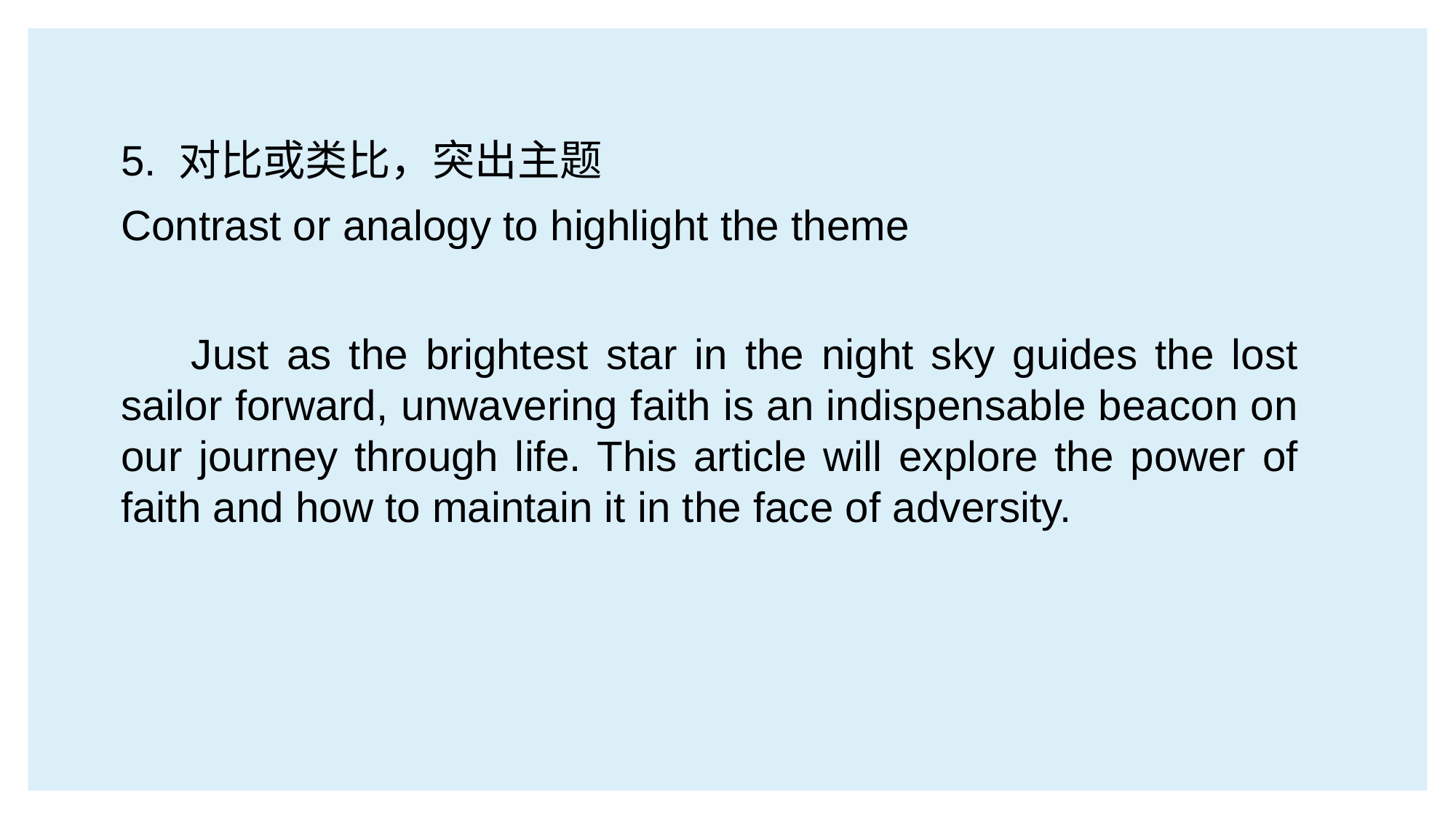

#
5. 对比或类比，突出主题
Contrast or analogy to highlight the theme

    Just as the brightest star in the night sky guides the lost sailor forward, unwavering faith is an indispensable beacon on our journey through life. This article will explore the power of faith and how to maintain it in the face of adversity.